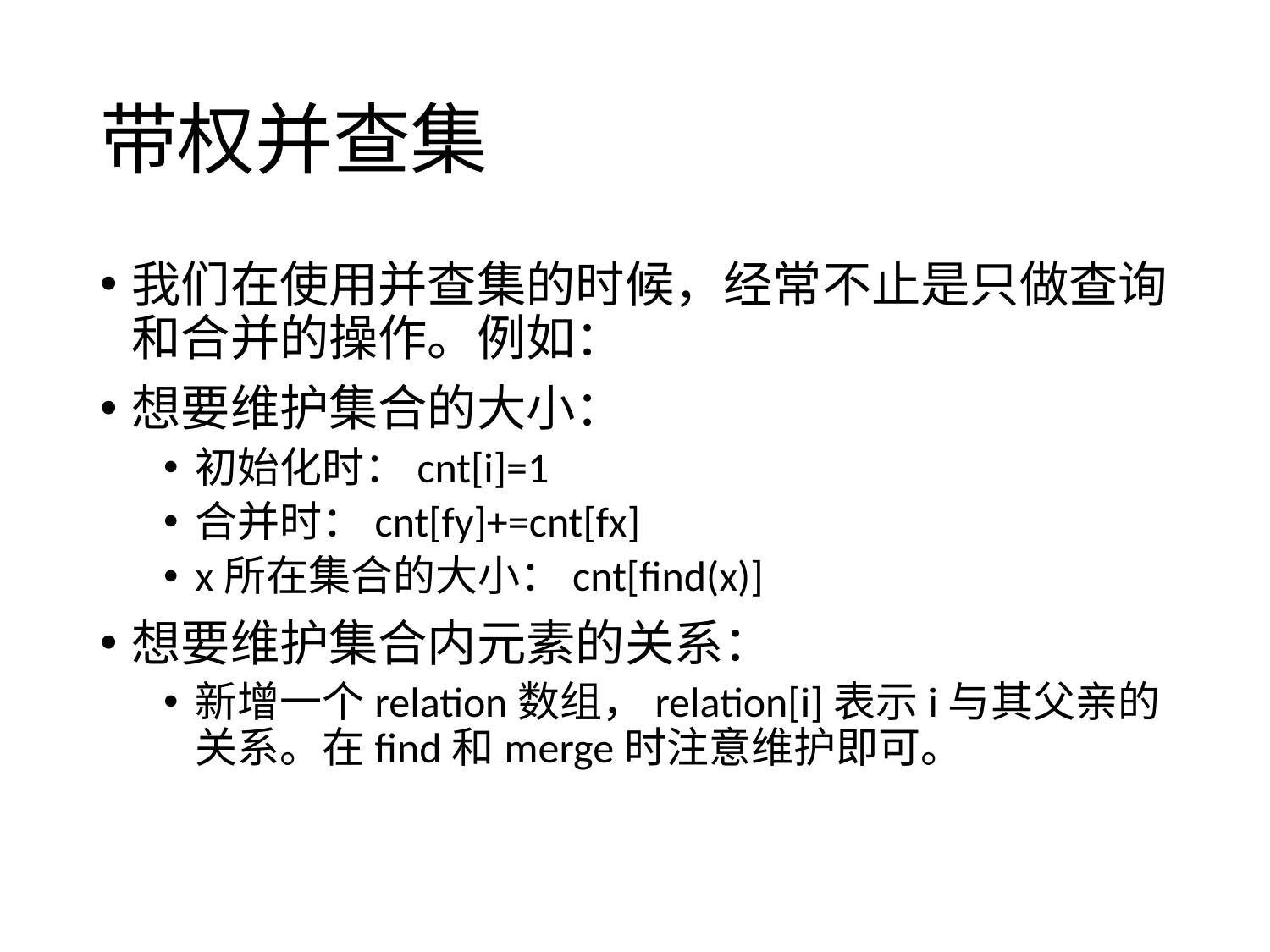

# 带权并查集
我们在使用并查集的时候，经常不止是只做查询和合并的操作。例如：
想要维护集合的大小：
初始化时：cnt[i]=1
合并时：cnt[fy]+=cnt[fx]
x所在集合的大小：cnt[find(x)]
想要维护集合内元素的关系：
新增一个relation数组，relation[i]表示i与其父亲的关系。在find和merge时注意维护即可。